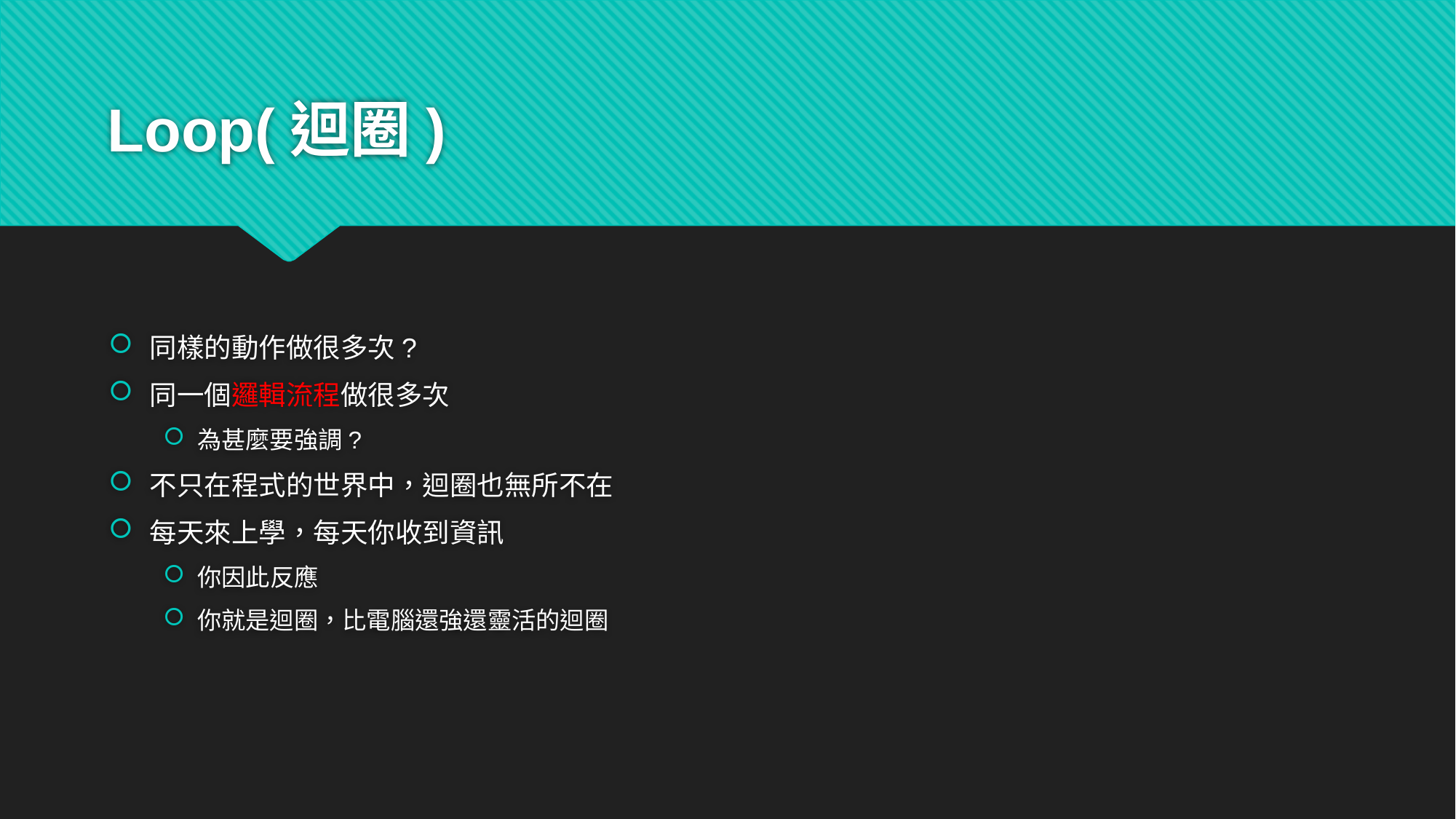

# Loop(迴圈)
同樣的動作做很多次?
同一個邏輯流程做很多次
為甚麼要強調?
不只在程式的世界中，迴圈也無所不在
每天來上學，每天你收到資訊
你因此反應
你就是迴圈，比電腦還強還靈活的迴圈